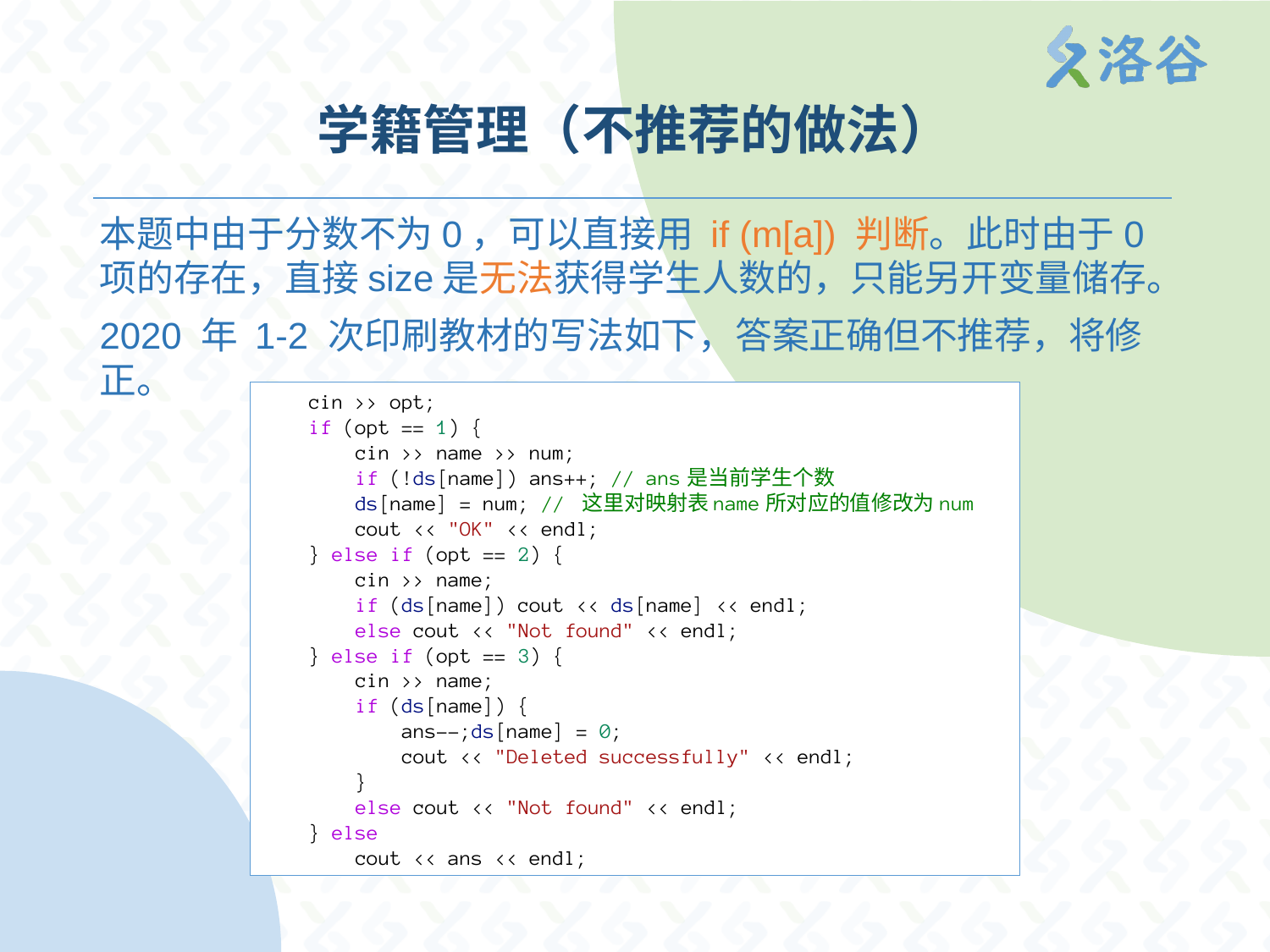

# 学籍管理（不推荐的做法）
本题中由于分数不为0，可以直接用 if (m[a]) 判断。此时由于0项的存在，直接size是无法获得学生人数的，只能另开变量储存。
2020 年 1-2 次印刷教材的写法如下，答案正确但不推荐，将修正。

    cin >> opt;
    if (opt == 1) {
        cin >> name >> num;
        if (!ds[name]) ans++; // ans是当前学生个数
        ds[name] = num; // 这里对映射表name所对应的值修改为num
        cout << "OK" << endl;
    } else if (opt == 2) {
        cin >> name;
        if (ds[name]) cout << ds[name] << endl;
        else cout << "Not found" << endl;
    } else if (opt == 3) {
        cin >> name;
        if (ds[name]) {
            ans--;ds[name] = 0;
            cout << "Deleted successfully" << endl;
        }
        else cout << "Not found" << endl;
    } else
        cout << ans << endl;